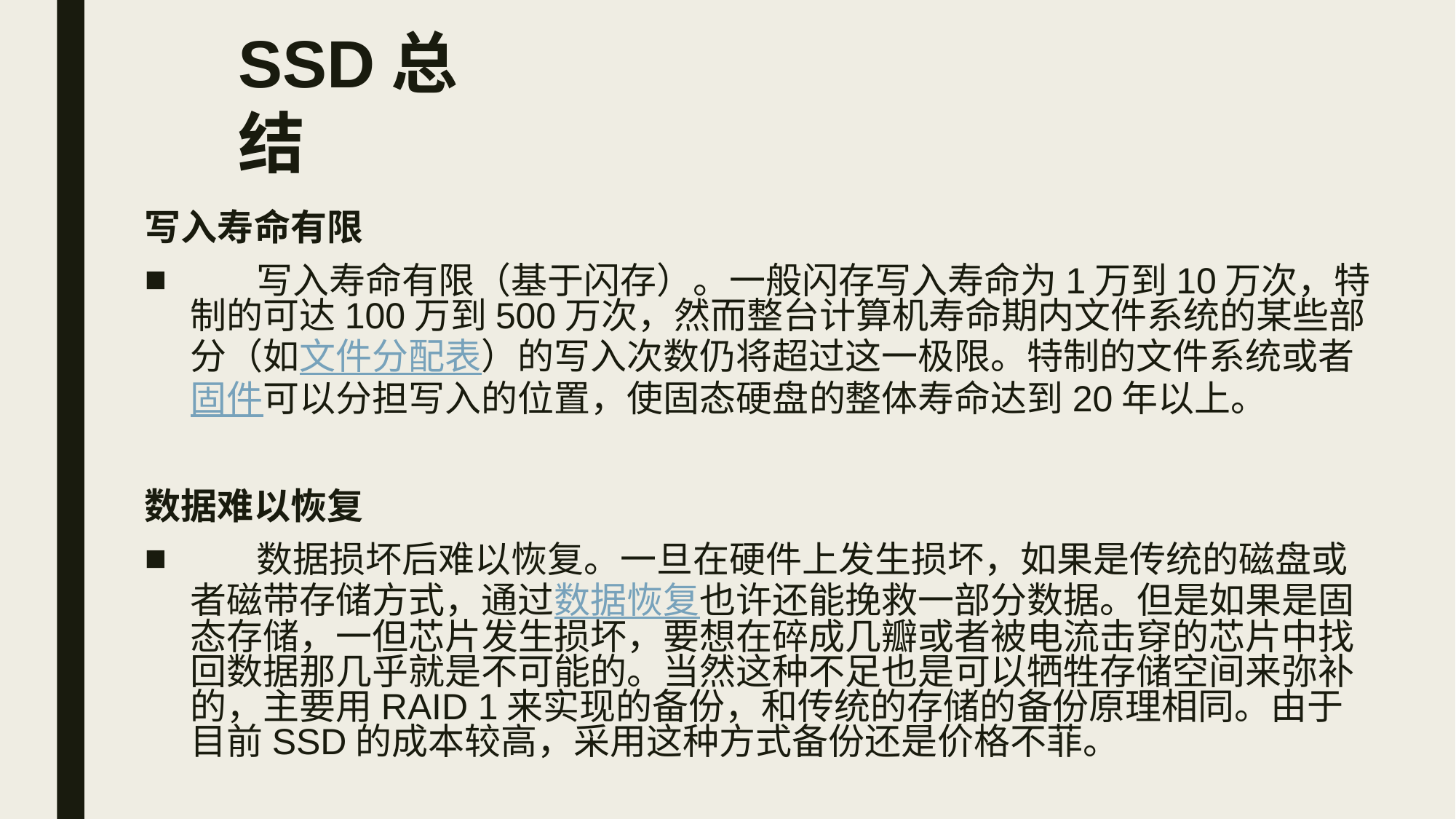

SSD总结
写入寿命有限
       写入寿命有限（基于闪存）。一般闪存写入寿命为1万到10万次，特制的可达100万到500万次，然而整台计算机寿命期内文件系统的某些部分（如文件分配表）的写入次数仍将超过这一极限。特制的文件系统或者固件可以分担写入的位置，使固态硬盘的整体寿命达到20年以上。

数据难以恢复
       数据损坏后难以恢复。一旦在硬件上发生损坏，如果是传统的磁盘或者磁带存储方式，通过数据恢复也许还能挽救一部分数据。但是如果是固态存储，一但芯片发生损坏，要想在碎成几瓣或者被电流击穿的芯片中找回数据那几乎就是不可能的。当然这种不足也是可以牺牲存储空间来弥补的，主要用RAID 1来实现的备份，和传统的存储的备份原理相同。由于目前SSD的成本较高，采用这种方式备份还是价格不菲。